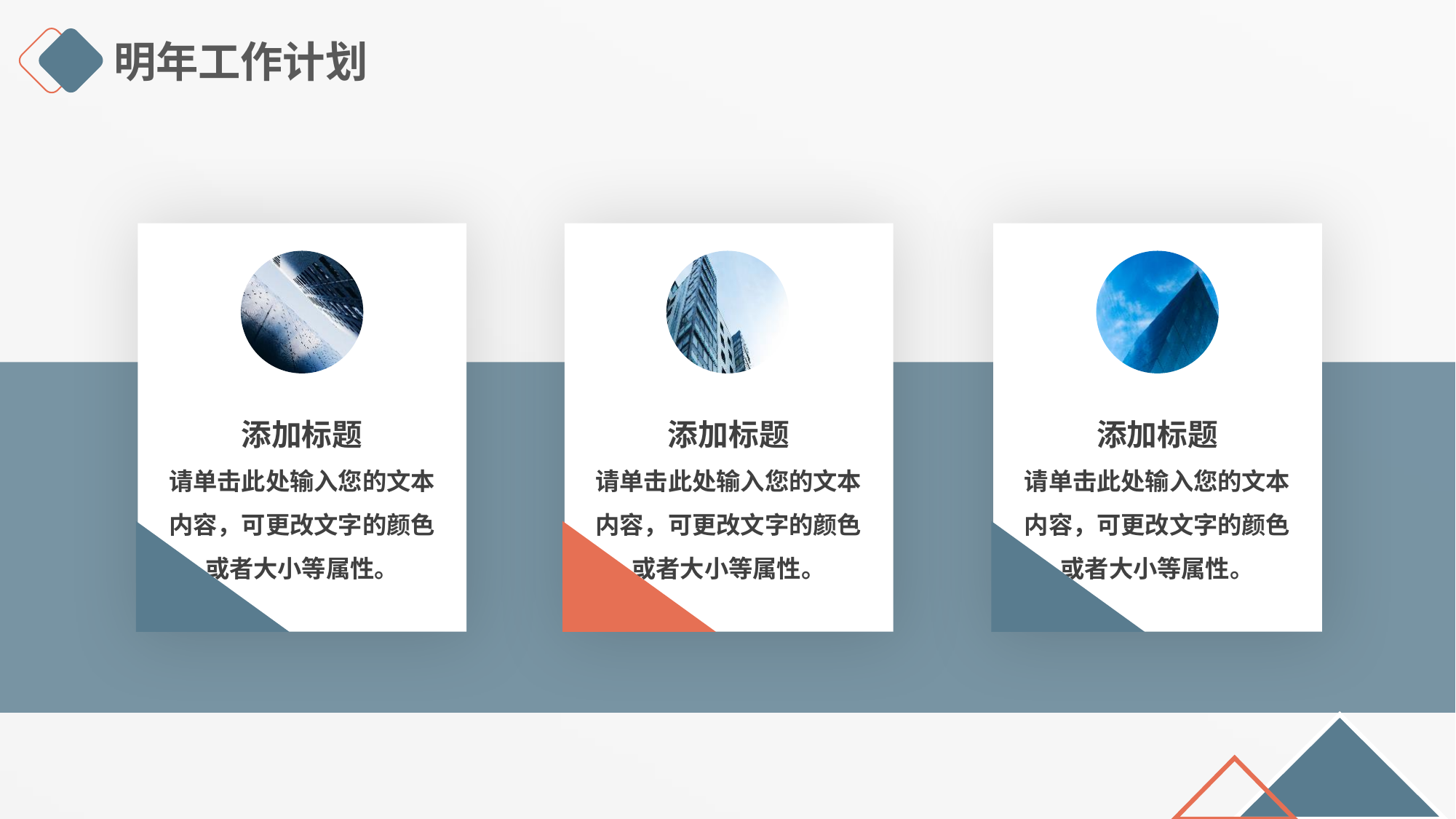

明年工作计划

添加标题
请单击此处输入您的文本内容，可更改文字的颜色或者大小等属性。

添加标题
请单击此处输入您的文本内容，可更改文字的颜色或者大小等属性。

添加标题
请单击此处输入您的文本内容，可更改文字的颜色或者大小等属性。